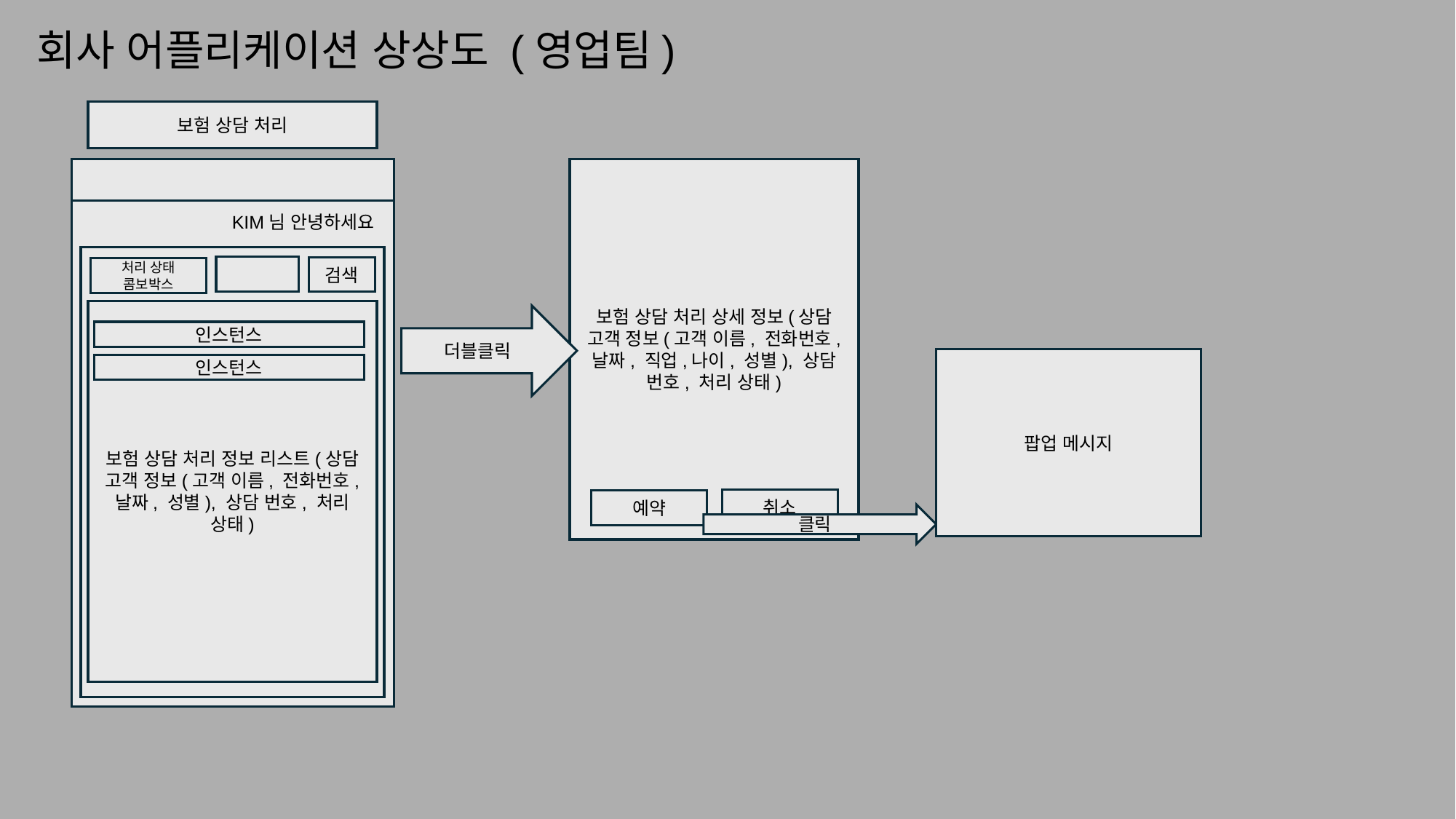

# 회사 어플리케이션 상상도 (영업팀)
보험 상담 처리

보험 상담 처리 상세 정보(상담 고객 정보(고객 이름, 전화번호, 날짜, 직업,나이, 성별), 상담 번호, 처리 상태)
KIM님 안녕하세요

검색
처리 상태
콤보박스
보험 상담 처리 정보 리스트(상담 고객 정보(고객 이름, 전화번호, 날짜, 성별), 상담 번호, 처리 상태)
더블클릭
인스턴스
팝업 메시지
인스턴스
취소
예약
클릭